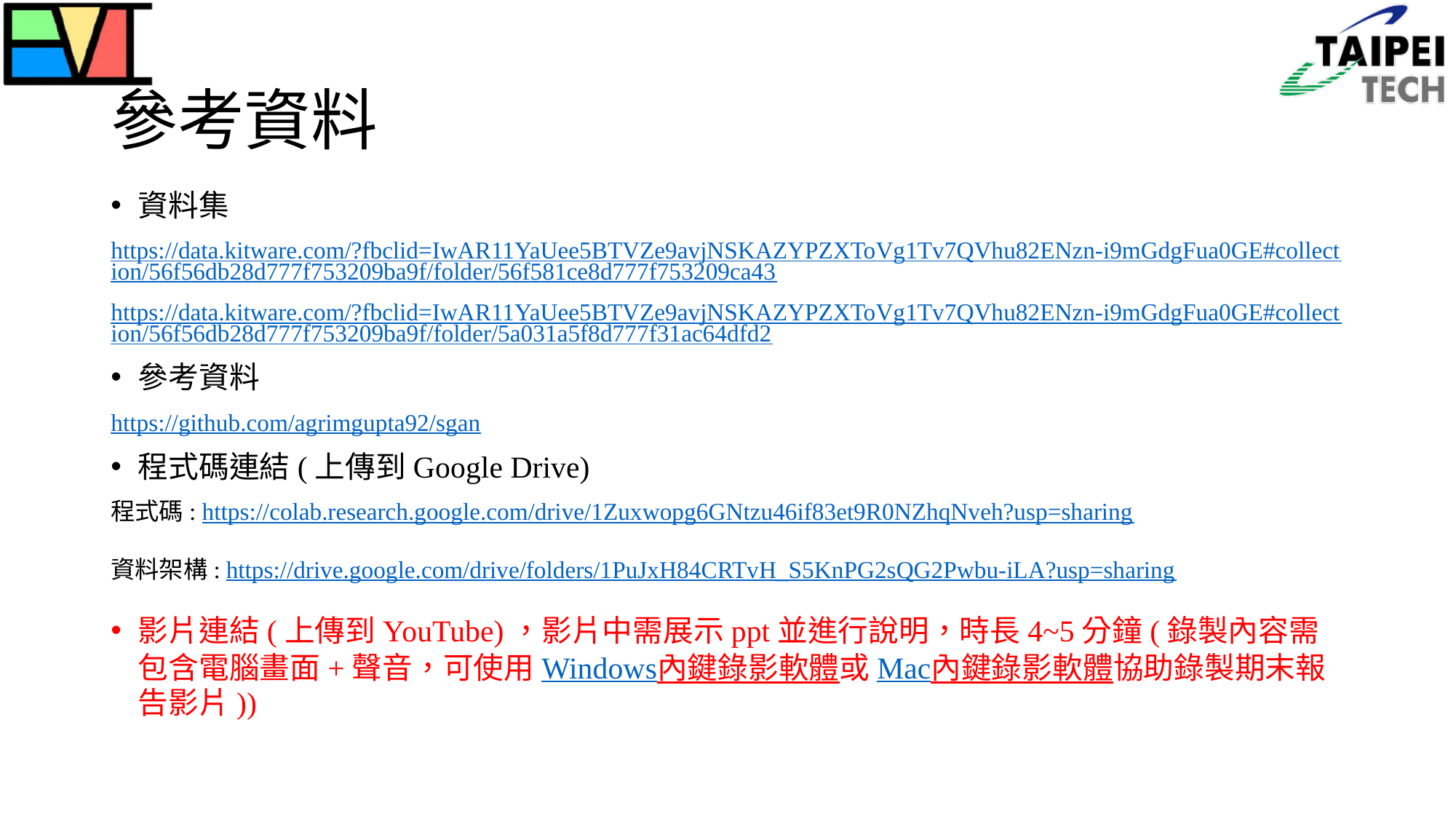

# 參考資料
資料集
https://data.kitware.com/?fbclid=IwAR11YaUee5BTVZe9avjNSKAZYPZXToVg1Tv7QVhu82ENzn-i9mGdgFua0GE#collection/56f56db28d777f753209ba9f/folder/56f581ce8d777f753209ca43
https://data.kitware.com/?fbclid=IwAR11YaUee5BTVZe9avjNSKAZYPZXToVg1Tv7QVhu82ENzn-i9mGdgFua0GE#collection/56f56db28d777f753209ba9f/folder/5a031a5f8d777f31ac64dfd2
參考資料
https://github.com/agrimgupta92/sgan
程式碼連結(上傳到Google Drive)
程式碼: https://colab.research.google.com/drive/1Zuxwopg6GNtzu46if83et9R0NZhqNveh?usp=sharing

資料架構: https://drive.google.com/drive/folders/1PuJxH84CRTvH_S5KnPG2sQG2Pwbu-iLA?usp=sharing

影片連結(上傳到YouTube)，影片中需展示ppt並進行說明，時長4~5分鐘(錄製內容需包含電腦畫面+聲音，可使用Windows內鍵錄影軟體或Mac內鍵錄影軟體協助錄製期末報告影片))